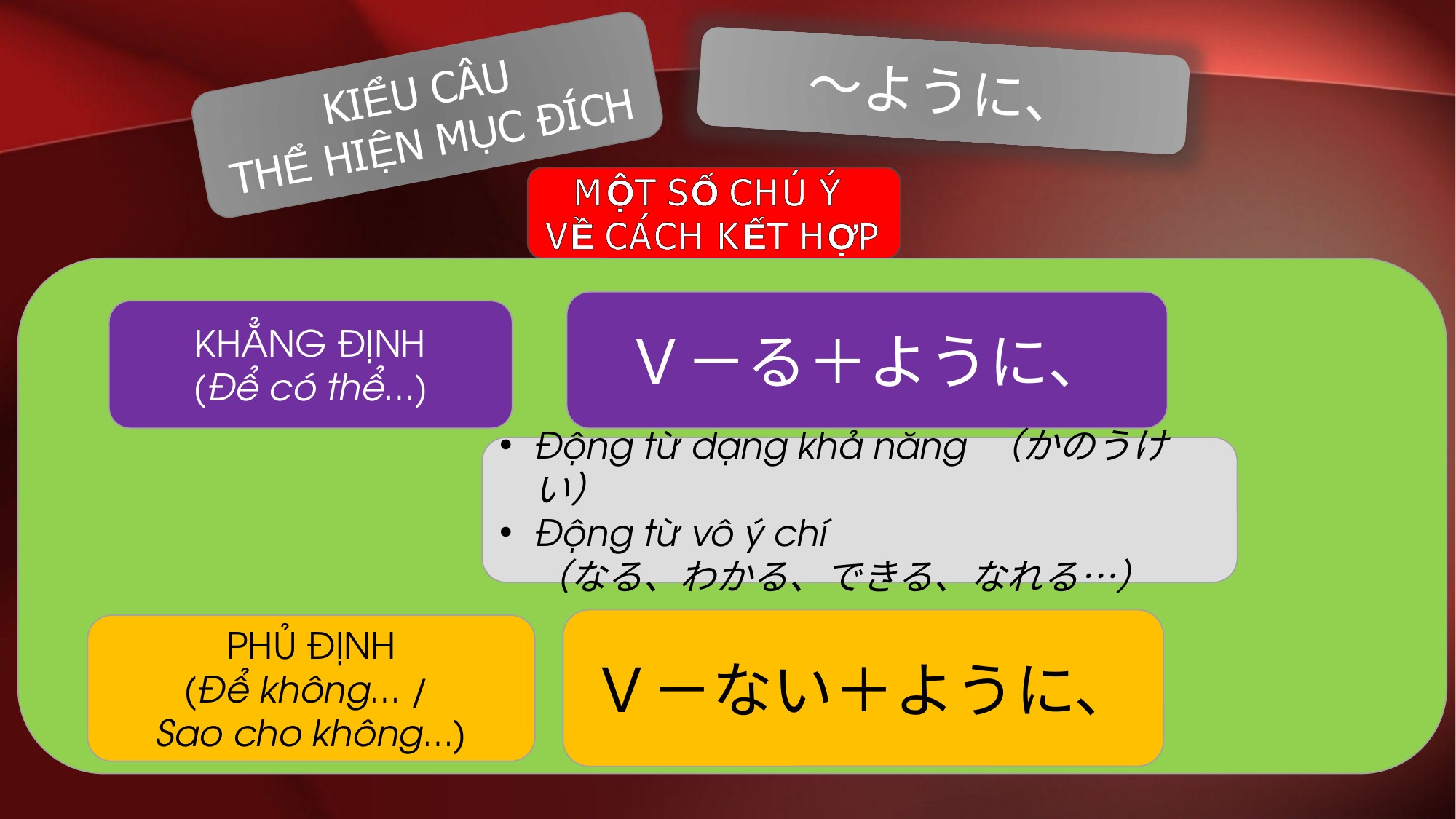

～ように、
KIỂU CÂU
THỂ HIỆN MỤC ĐÍCH
MỘT SỐ CHÚ Ý
VỀ CÁCH KẾT HỢP

Ｖ－る＋ように、
KHẲNG ĐỊNH
(Để có thể…)
Động từ dạng khả năng （かのうけい）
Động từ vô ý chí　
（なる、わかる、できる、なれる…）
Ｖ－ない＋ように、
PHỦ ĐỊNH
(Để không… /
Sao cho không…)